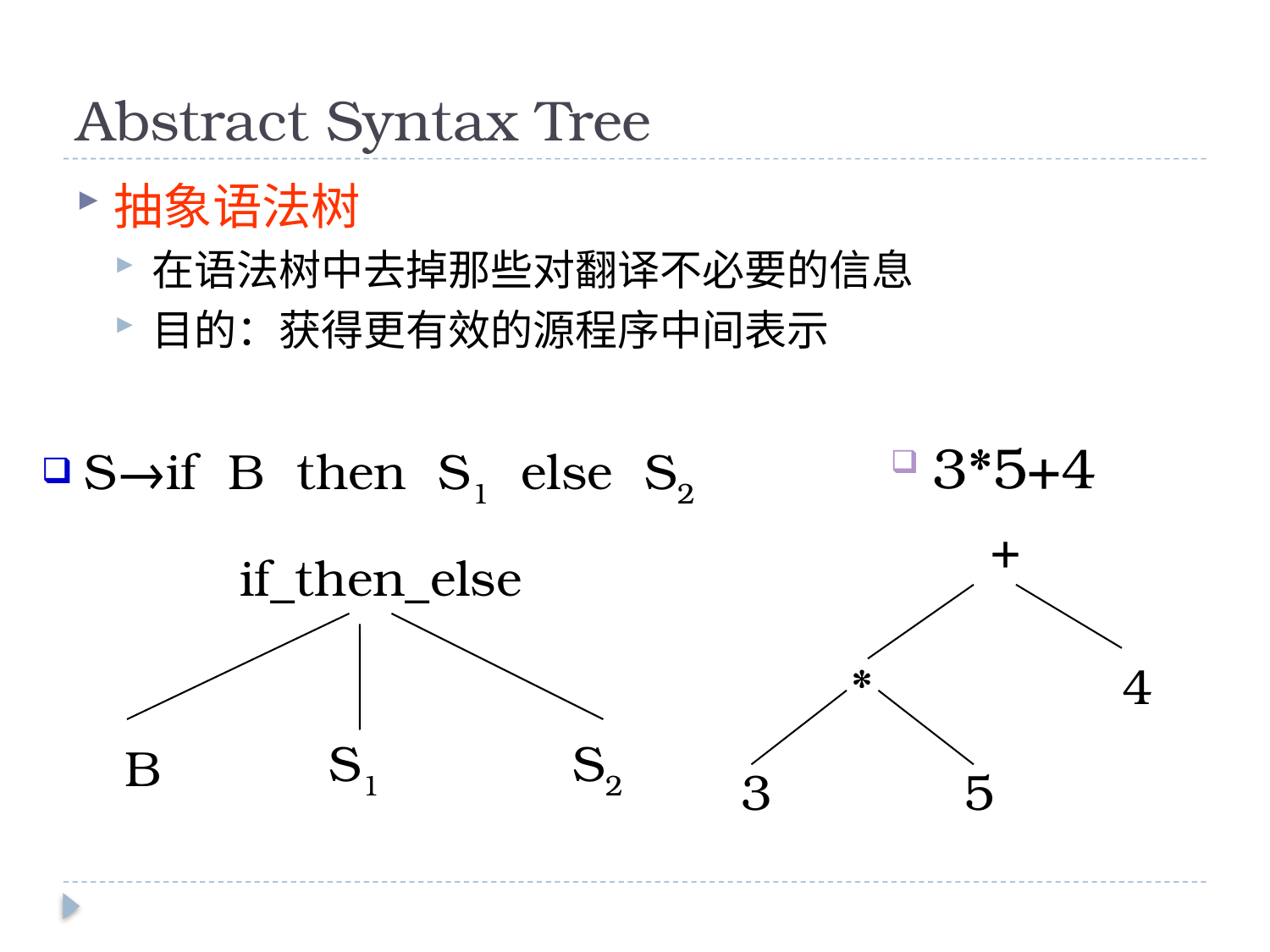

# Abstract Syntax Tree
抽象语法树
在语法树中去掉那些对翻译不必要的信息
目的：获得更有效的源程序中间表示

 3*5+4
+

*
4

3
5
 S→if  B  then  S1  else  S2
if_then_else

B
S1
S2
35